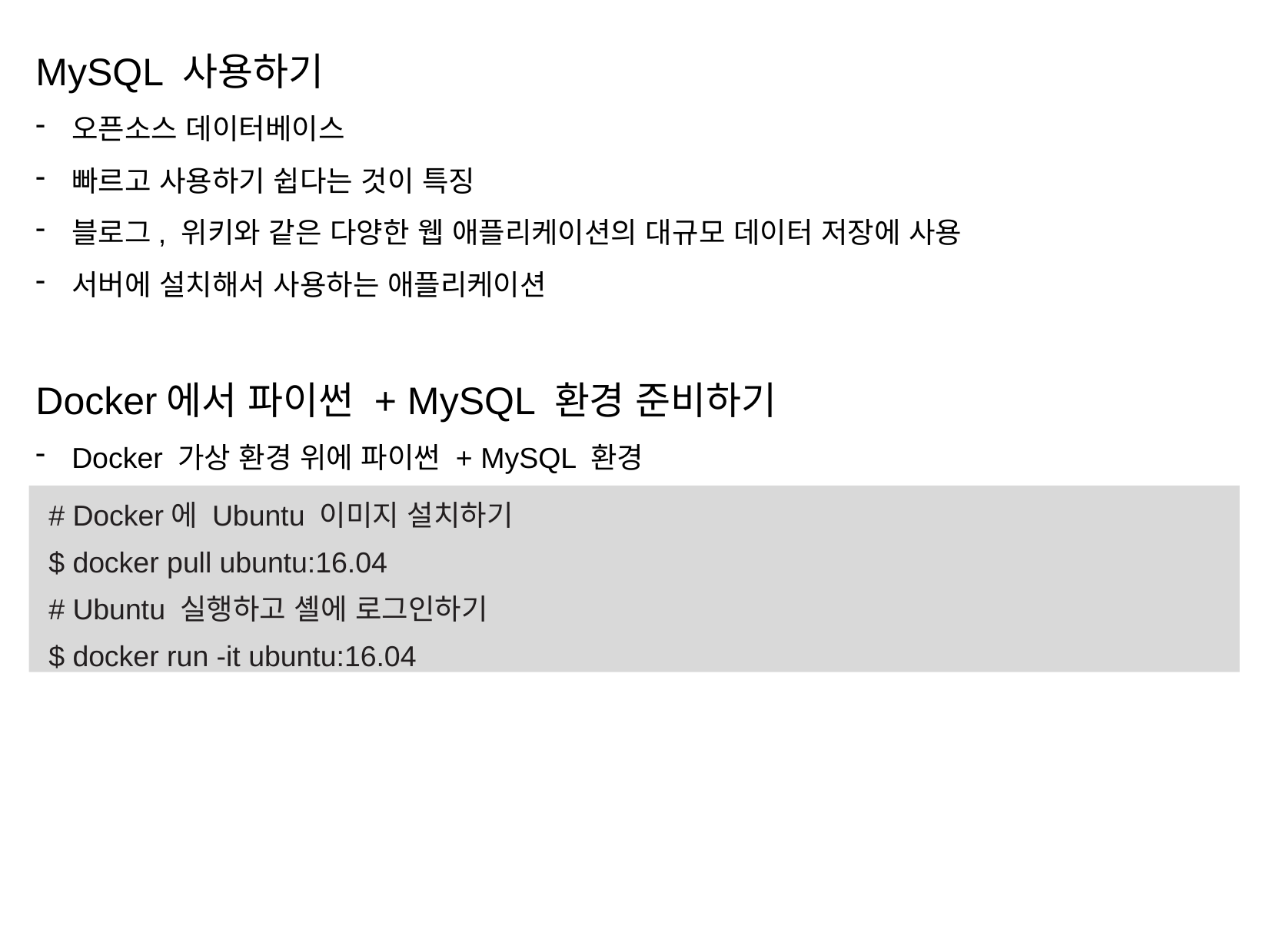

MySQL 사용하기
오픈소스 데이터베이스
빠르고 사용하기 쉽다는 것이 특징
블로그, 위키와 같은 다양한 웹 애플리케이션의 대규모 데이터 저장에 사용
서버에 설치해서 사용하는 애플리케이션

Docker에서 파이썬 + MySQL 환경 준비하기
Docker 가상 환경 위에 파이썬 + MySQL 환경
# Docker에 Ubuntu 이미지 설치하기
$ docker pull ubuntu:16.04
# Ubuntu 실행하고 셸에 로그인하기
$ docker run -it ubuntu:16.04